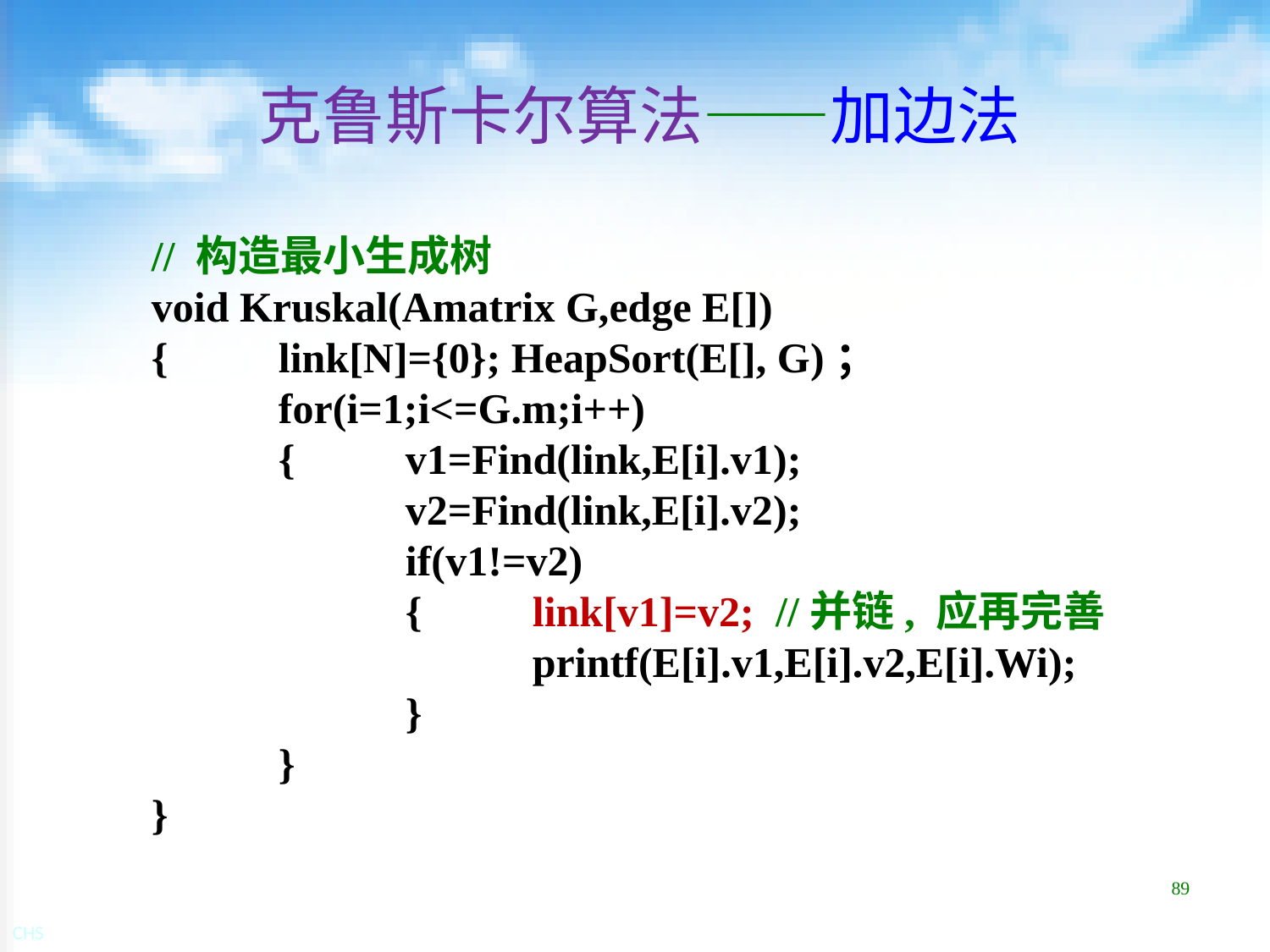

# 克鲁斯卡尔算法——加边法
// 构造最小生成树
void Kruskal(Amatrix G,edge E[])
{	link[N]={0}; HeapSort(E[], G)；
	for(i=1;i<=G.m;i++)
	{	v1=Find(link,E[i].v1);
		v2=Find(link,E[i].v2);
		if(v1!=v2)
		{	link[v1]=v2;  //并链, 应再完善
			printf(E[i].v1,E[i].v2,E[i].Wi);
		}
	}
}
89